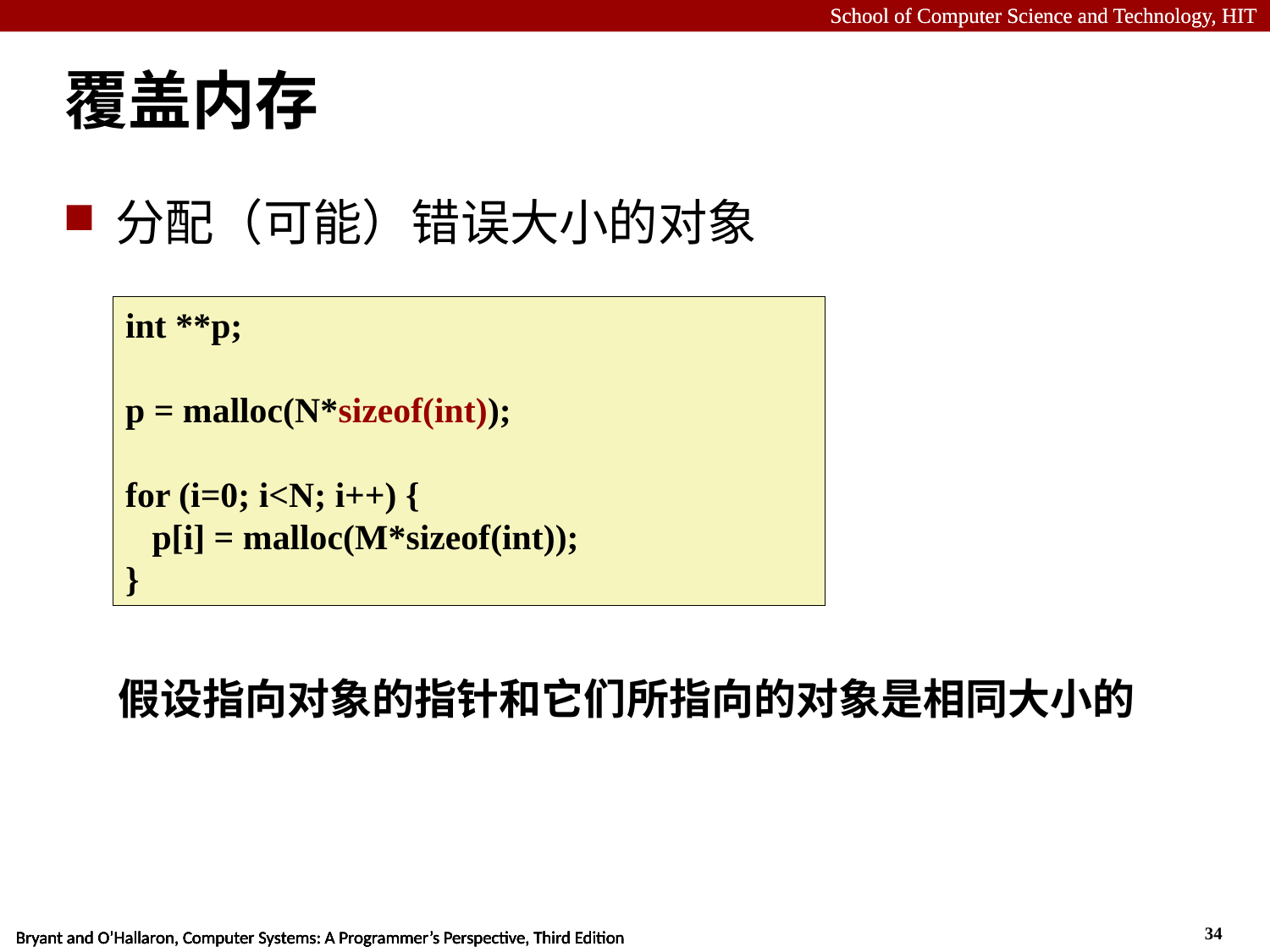

# 覆盖内存
分配（可能）错误大小的对象
int **p;

p = malloc(N*sizeof(int));

for (i=0; i<N; i++) {
   p[i] = malloc(M*sizeof(int));
}
假设指向对象的指针和它们所指向的对象是相同大小的